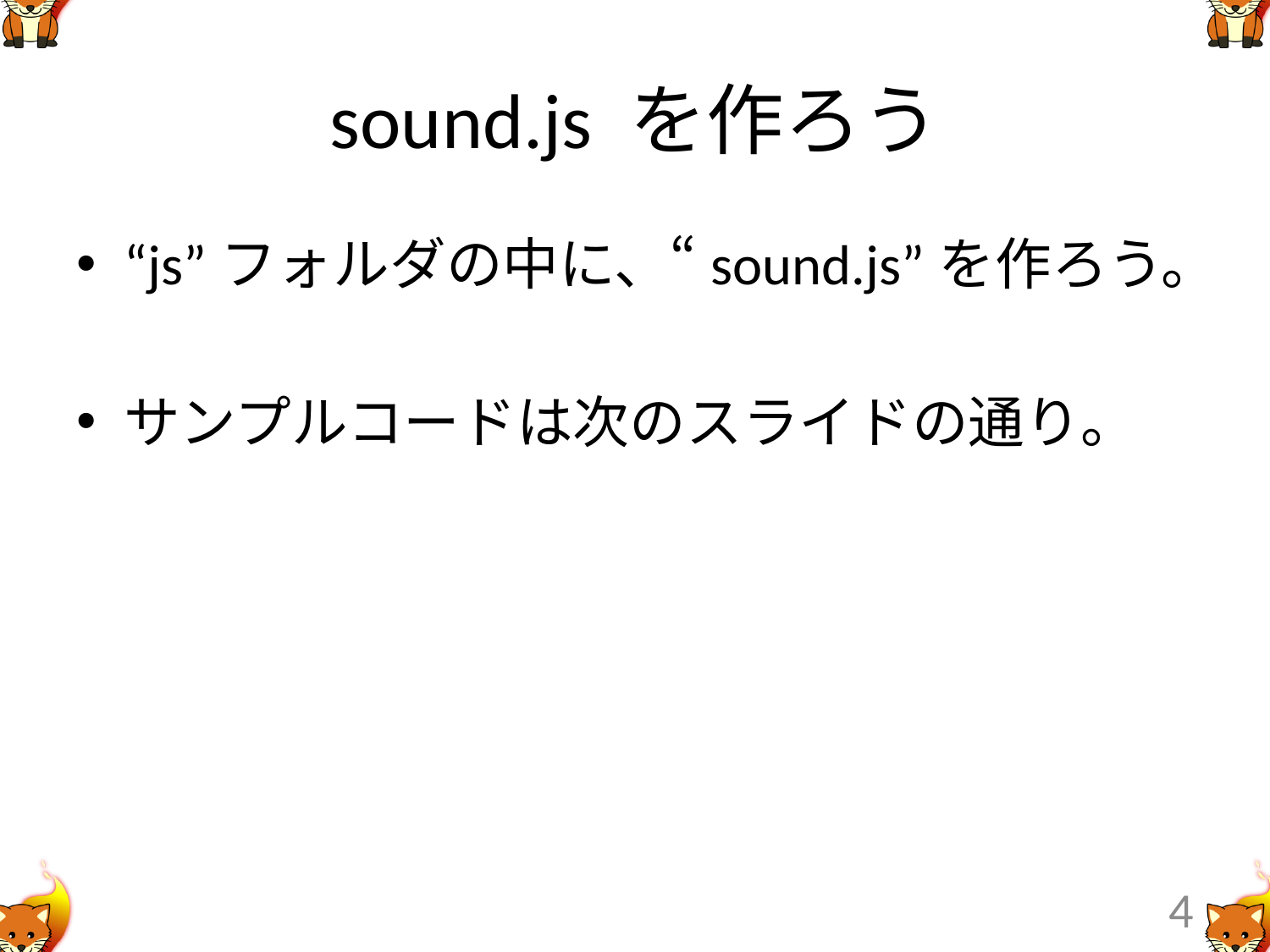

# sound.js を作ろう
“js”フォルダの中に、“sound.js”を作ろう。

サンプルコードは次のスライドの通り。
4